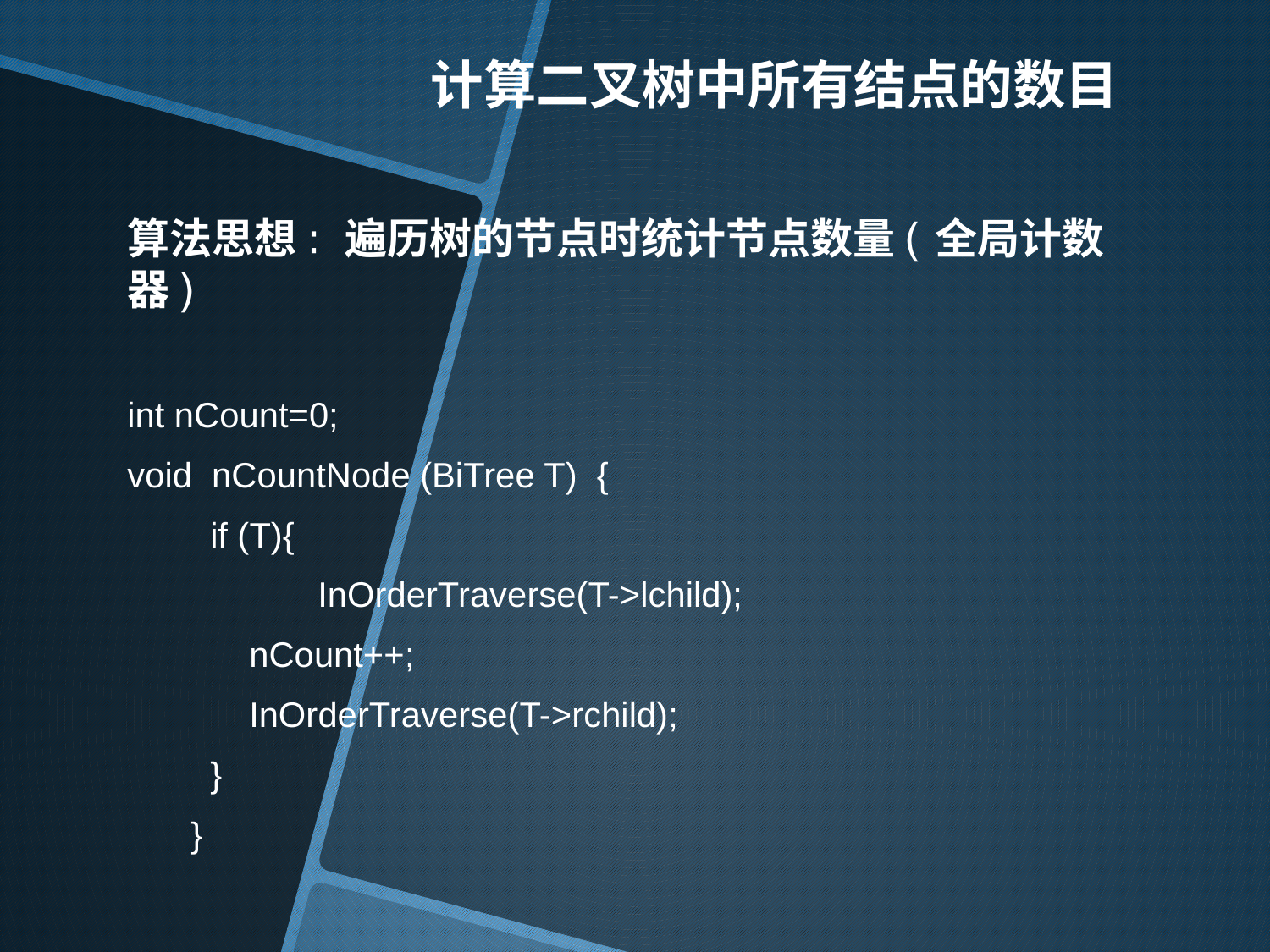

# 计算二叉树中所有结点的数目
算法思想: 遍历树的节点时统计节点数量(全局计数器)
int nCount=0;
void  nCountNode (BiTree T)  {
  if (T){
     	InOrderTraverse(T->lchild);
      nCount++;
      InOrderTraverse(T->rchild);
  }
}